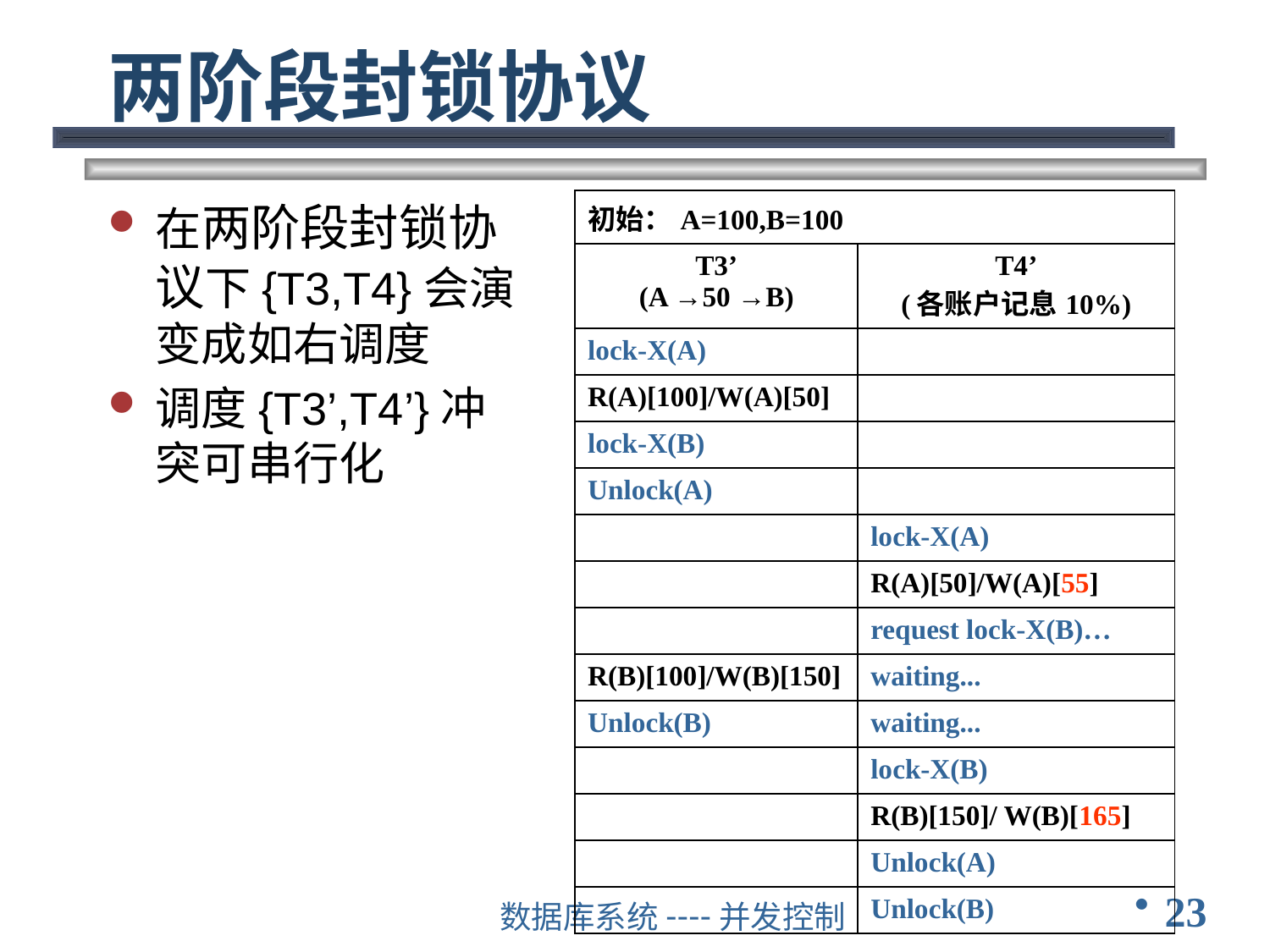

# 两阶段封锁协议
在两阶段封锁协议下{T3,T4}会演变成如右调度
调度{T3’,T4’}冲突可串行化

| 初始：A=100,B=100 |  |
| --- | --- |
| T3’ (A →50 →B) | T4’ (各账户记息10%) |
| lock-X(A) |  |
| R(A)[100]/W(A)[50] |  |
| lock-X(B) |  |
| Unlock(A) |  |
|  | lock-X(A) |
|  | R(A)[50]/W(A)[55] |
|  | request lock-X(B)… |
| R(B)[100]/W(B)[150] | waiting... |
| Unlock(B) | waiting... |
|  | lock-X(B) |
|  | R(B)[150]/ W(B)[165] |
|  | Unlock(A) |
|  | Unlock(B) |
23
数据库系统----并发控制